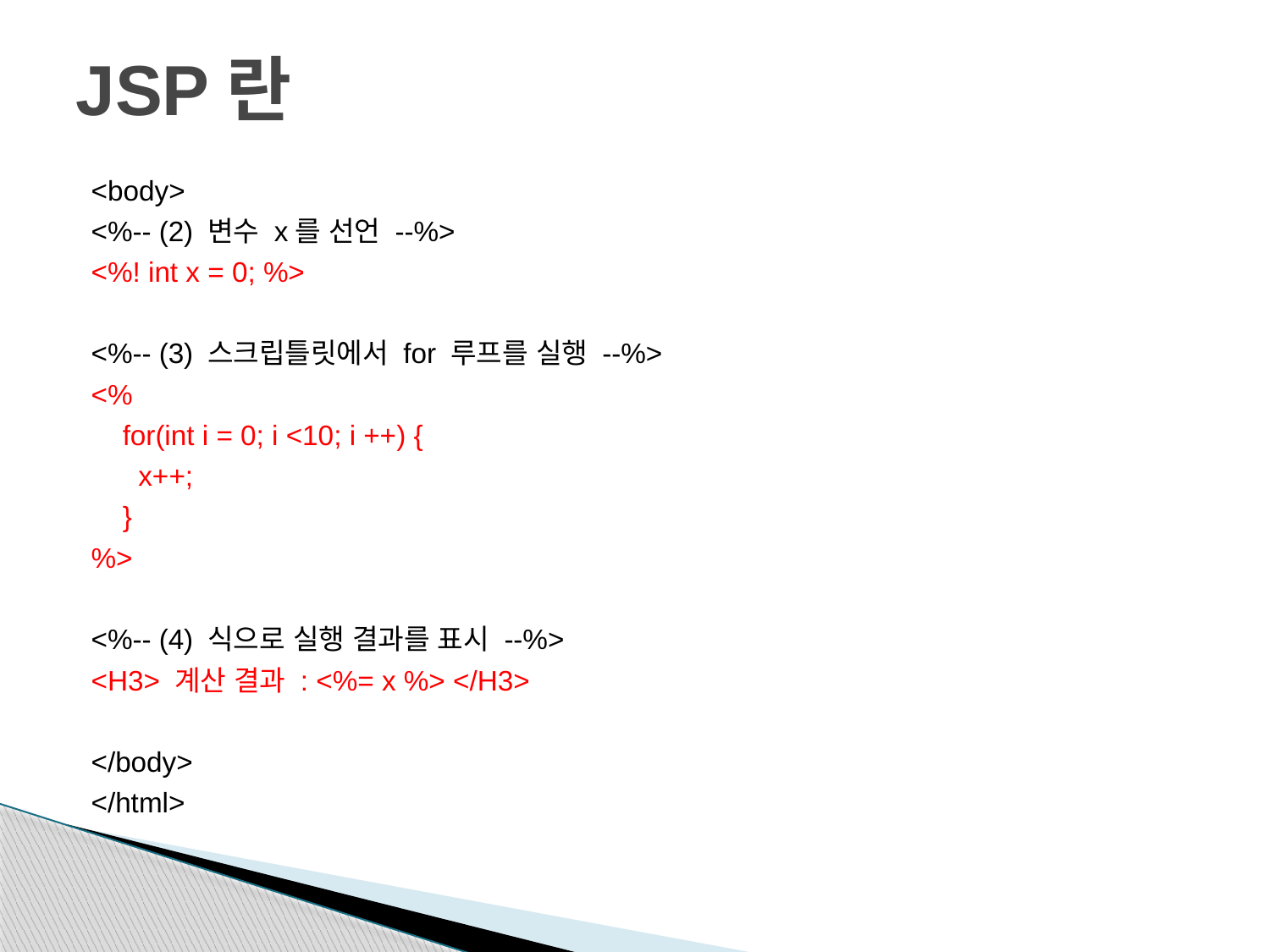

# JSP란
<body>
<%-- (2) 변수 x를 선언 --%>
<%! int x = 0; %>

<%-- (3) 스크립틀릿에서 for 루프를 실행 --%>
<%
    for(int i = 0; i <10; i ++) {
      x++;
    }
%>

<%-- (4) 식으로 실행 결과를 표시 --%>
<H3> 계산 결과 : <%= x %> </H3>

</body>
</html>